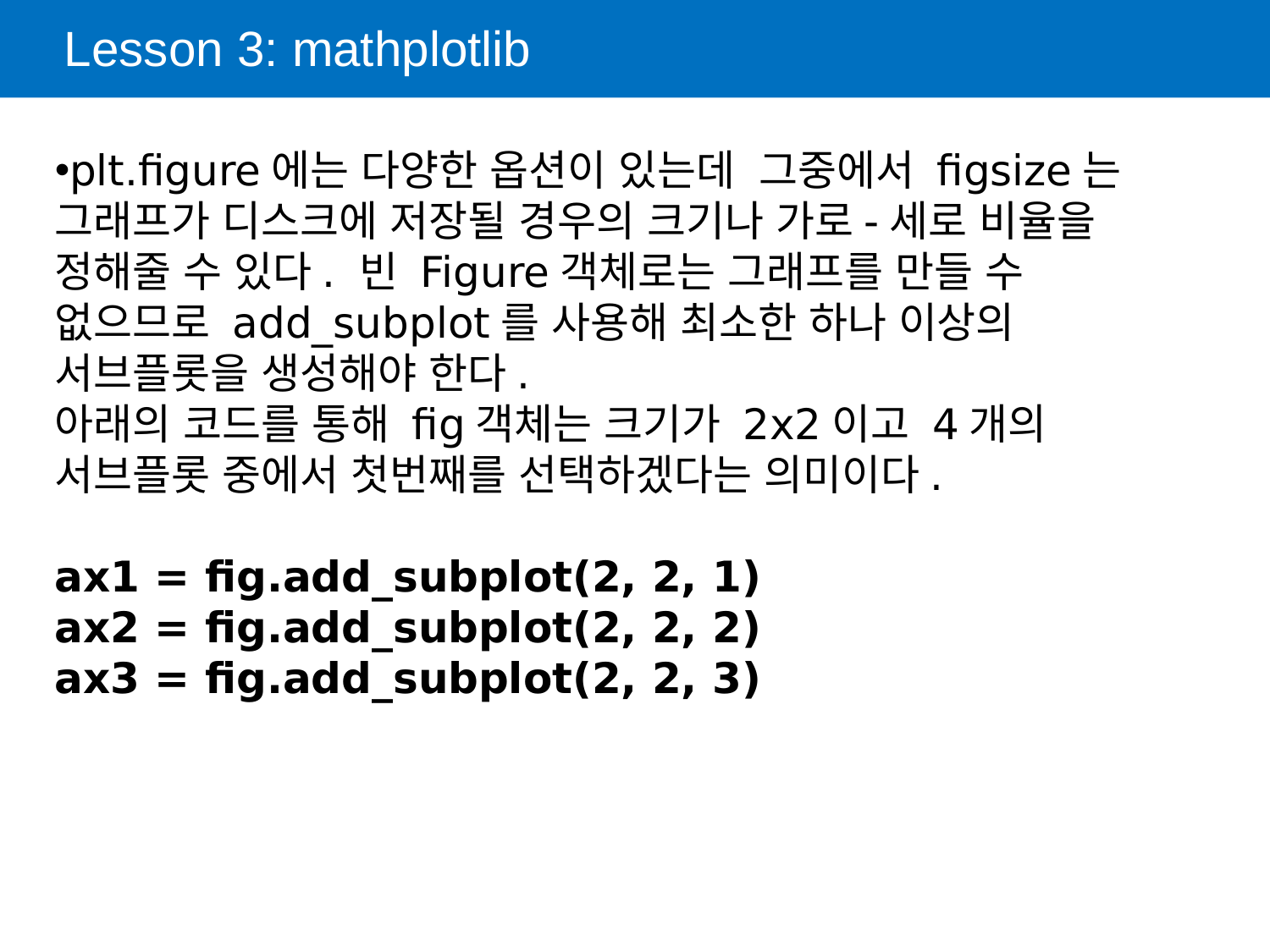

# Lesson 3: mathplotlib
plt.figure에는 다양한 옵션이 있는데  그중에서 figsize는 그래프가 디스크에 저장될 경우의 크기나 가로-세로 비율을 정해줄 수 있다. 빈 Figure객체로는 그래프를 만들 수 없으므로 add_subplot를 사용해 최소한 하나 이상의 서브플롯을 생성해야 한다.
아래의 코드를 통해 fig객체는 크기가 2x2이고 4개의 서브플롯 중에서 첫번째를 선택하겠다는 의미이다.

ax1 = fig.add_subplot(2, 2, 1)
ax2 = fig.add_subplot(2, 2, 2)
ax3 = fig.add_subplot(2, 2, 3)